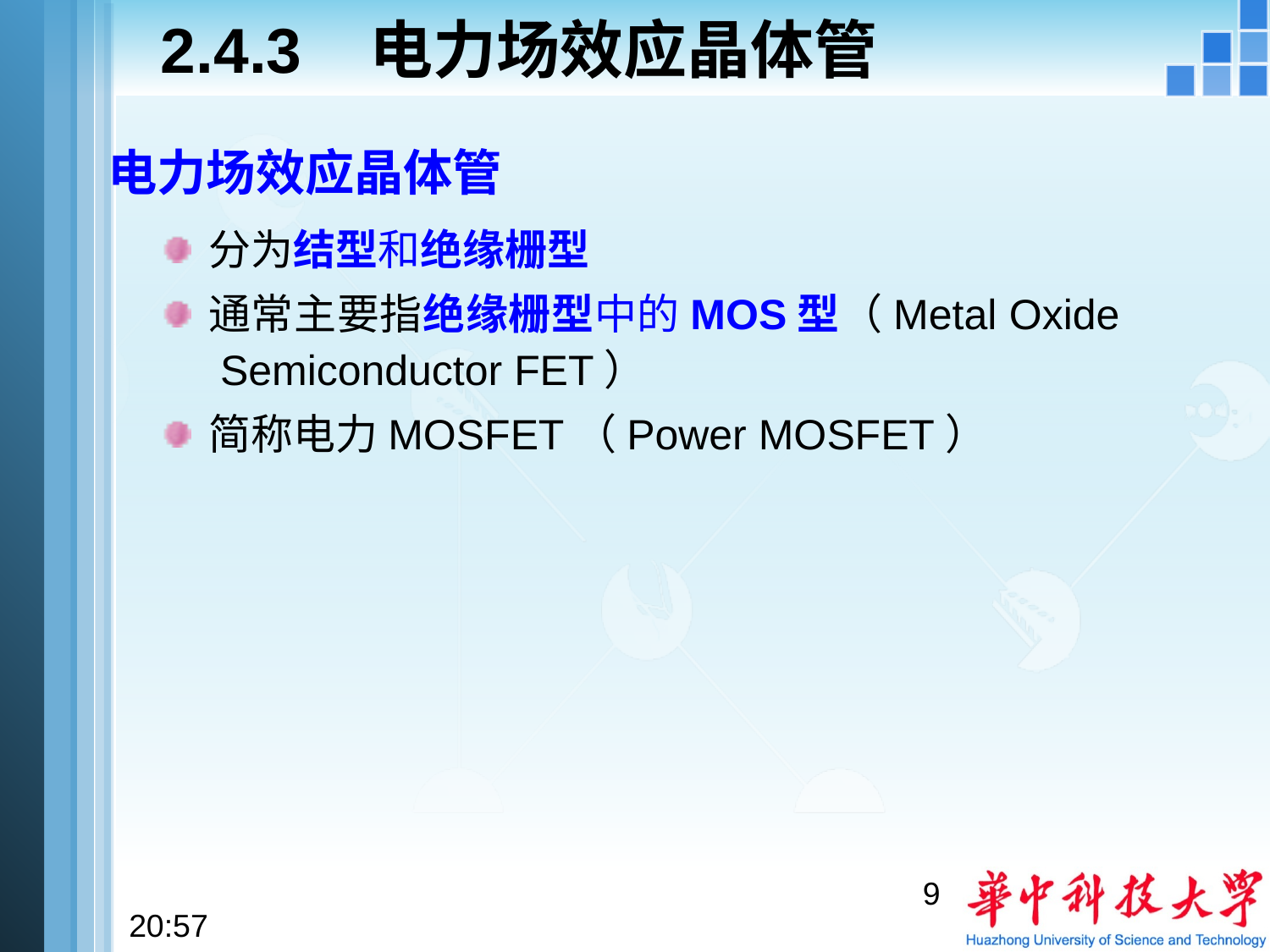

# 2.4.3   电力场效应晶体管
电力场效应晶体管
分为结型和绝缘栅型
通常主要指绝缘栅型中的MOS型（Metal Oxide  Semiconductor FET）
简称电力MOSFET（Power MOSFET）
9
20:57